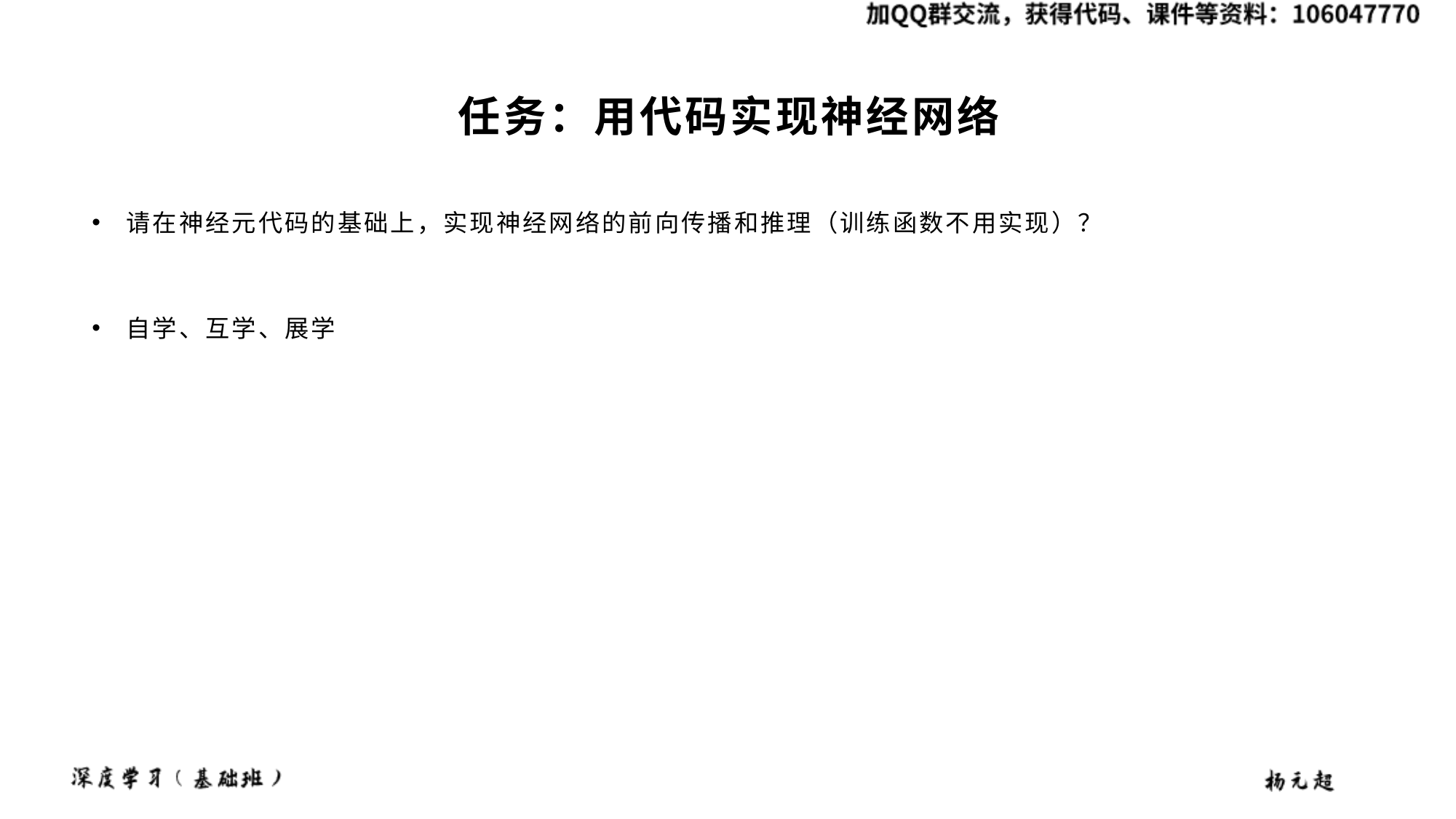

# 任务：用代码实现神经网络
请在神经元代码的基础上，实现神经网络的前向传播和推理（训练函数不用实现）？

自学、互学、展学